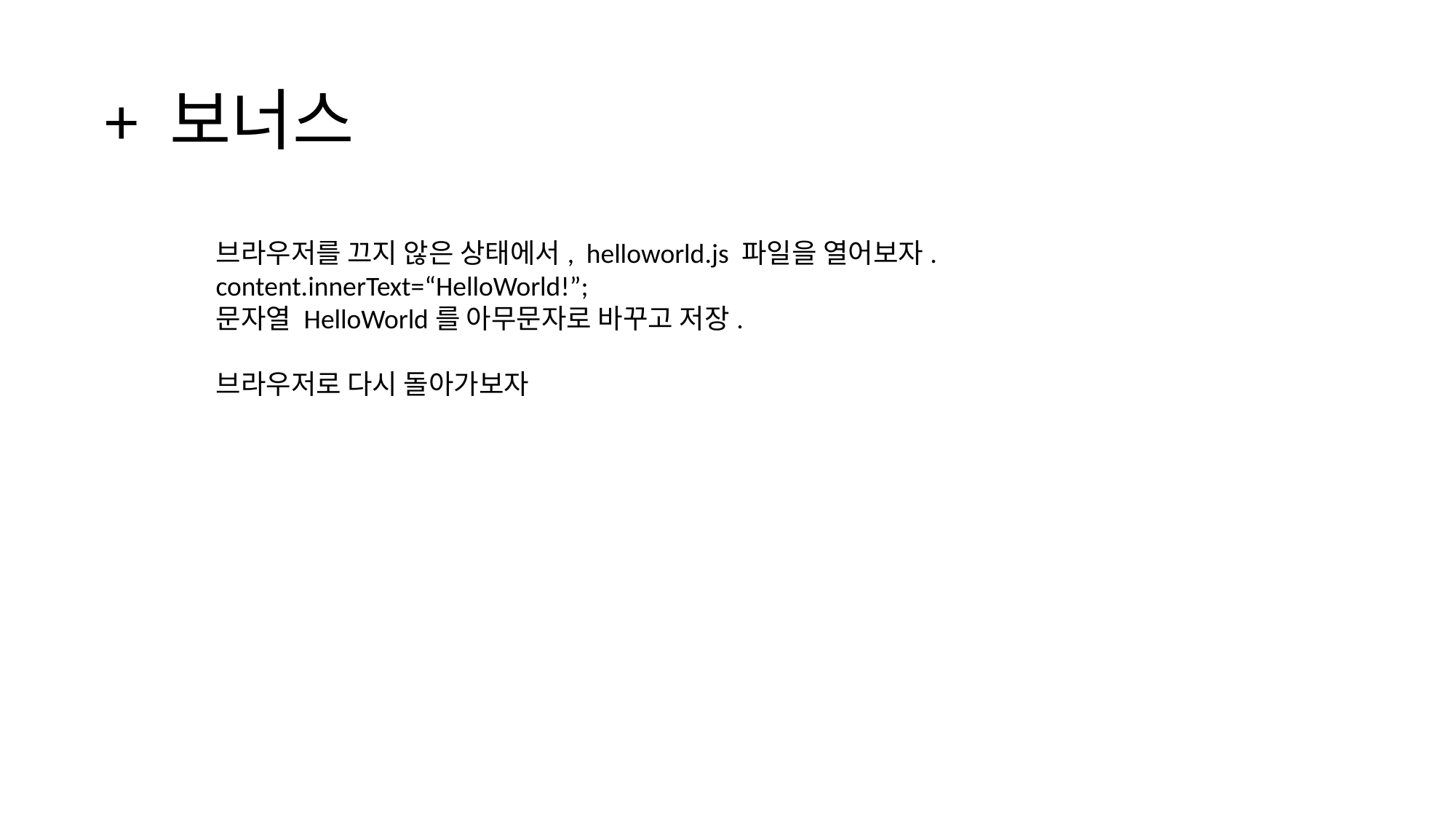

# + 보너스
브라우저를 끄지 않은 상태에서,  helloworld.js 파일을 열어보자.
content.innerText=“HelloWorld!”;
문자열 HelloWorld를 아무문자로 바꾸고 저장.

브라우저로 다시 돌아가보자